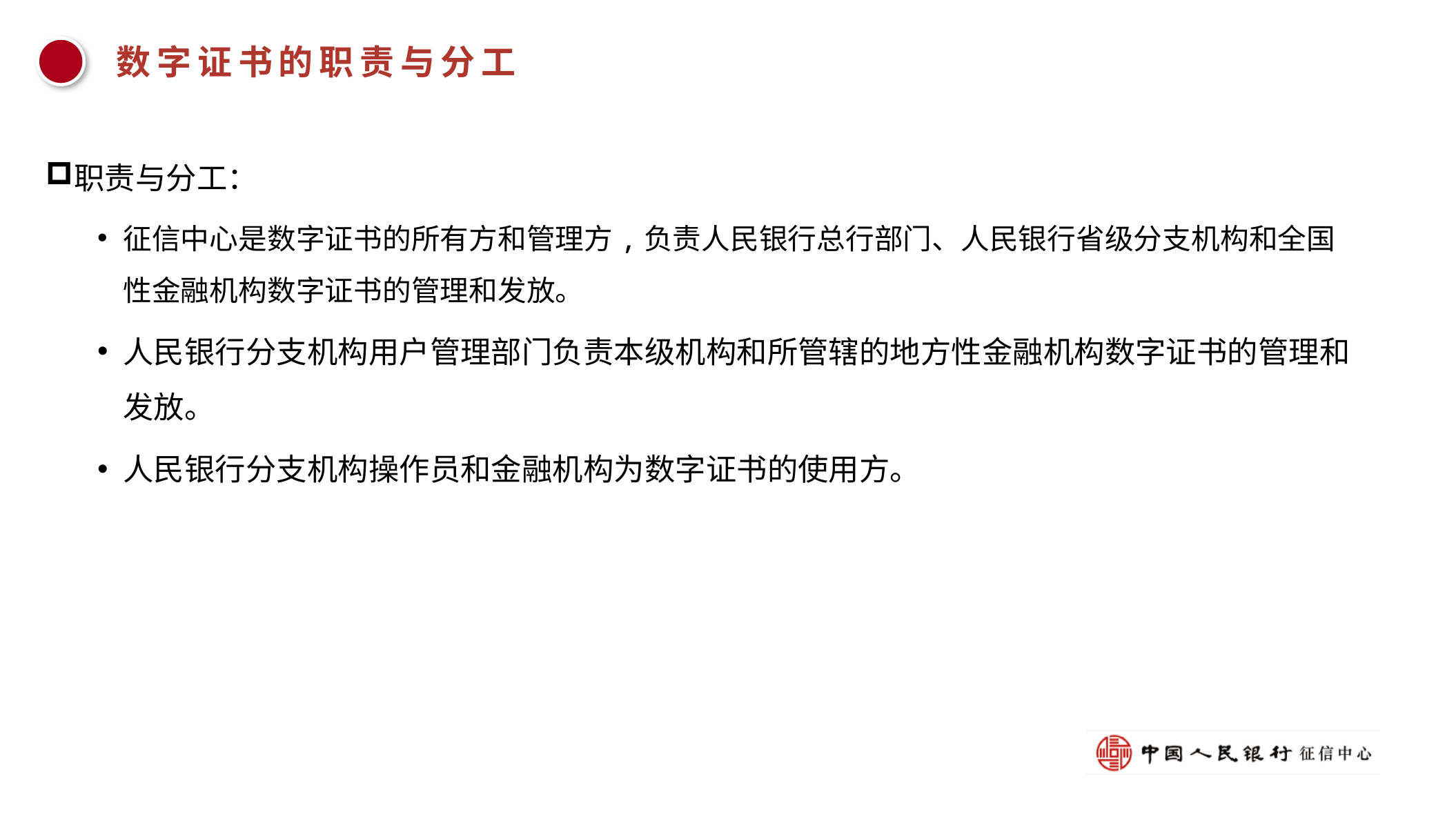

数字证书的职责与分工

职责与分工：
征信中心是数字证书的所有方和管理方,负责人民银行总行部门、人民银行省级分支机构和全国性金融机构数字证书的管理和发放。
人民银行分支机构用户管理部门负责本级机构和所管辖的地方性金融机构数字证书的管理和发放。
人民银行分支机构操作员和金融机构为数字证书的使用方。